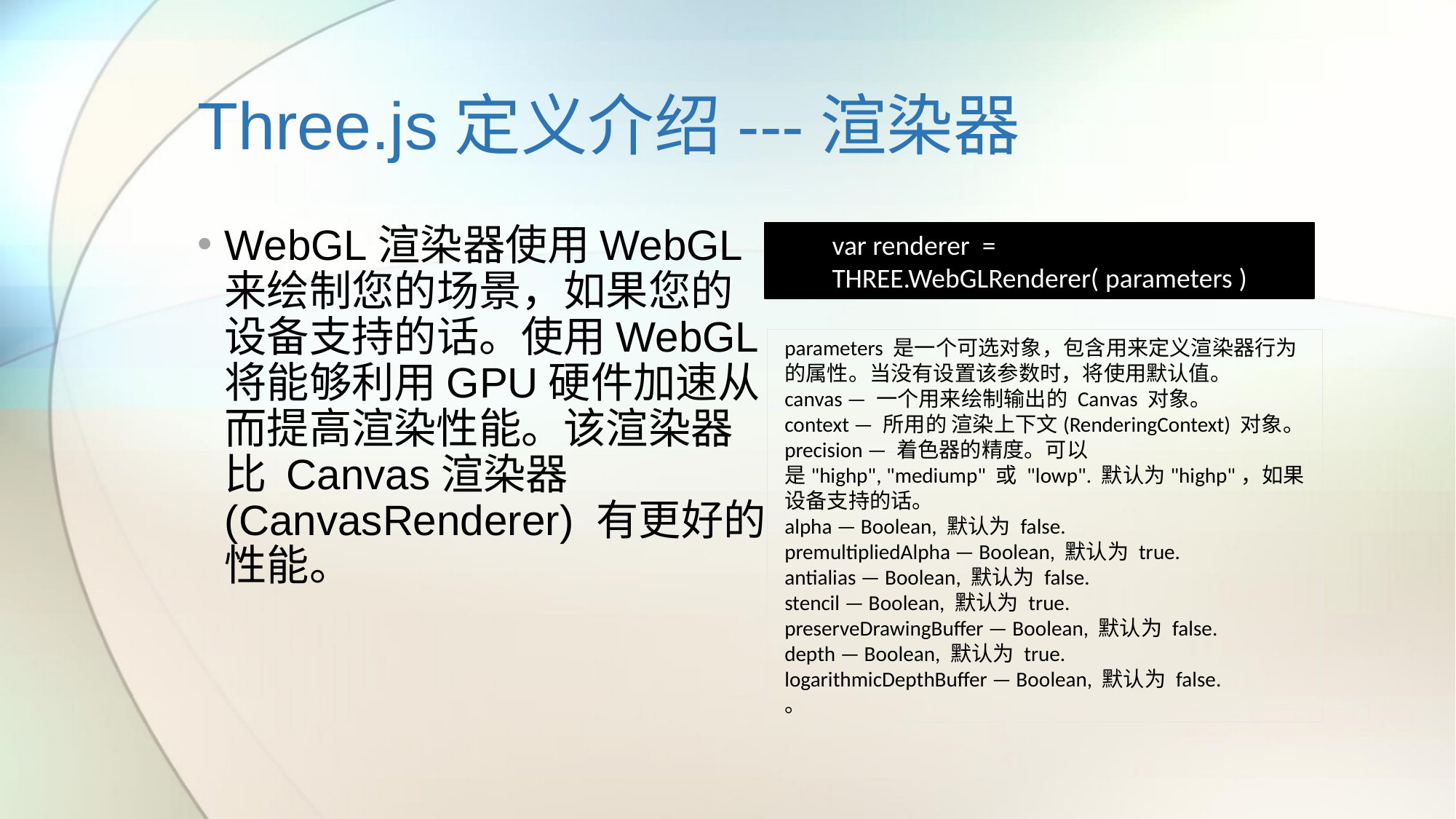

# Three.js定义介绍---渲染器
WebGL渲染器使用WebGL来绘制您的场景，如果您的设备支持的话。使用WebGL将能够利用GPU硬件加速从而提高渲染性能。该渲染器比 Canvas渲染器(CanvasRenderer) 有更好的性能。

var renderer  = THREE.WebGLRenderer( parameters )
parameters 是一个可选对象，包含用来定义渲染器行为的属性。当没有设置该参数时，将使用默认值。
canvas — 一个用来绘制输出的 Canvas 对象。
context — 所用的 渲染上下文(RenderingContext) 对象。
precision — 着色器的精度。可以是"highp", "mediump" 或 "lowp". 默认为"highp"，如果设备支持的话。
alpha — Boolean, 默认为 false.
premultipliedAlpha — Boolean, 默认为 true.
antialias — Boolean, 默认为 false.
stencil — Boolean, 默认为 true.
preserveDrawingBuffer — Boolean, 默认为 false.
depth — Boolean, 默认为 true.
logarithmicDepthBuffer — Boolean, 默认为 false.
。